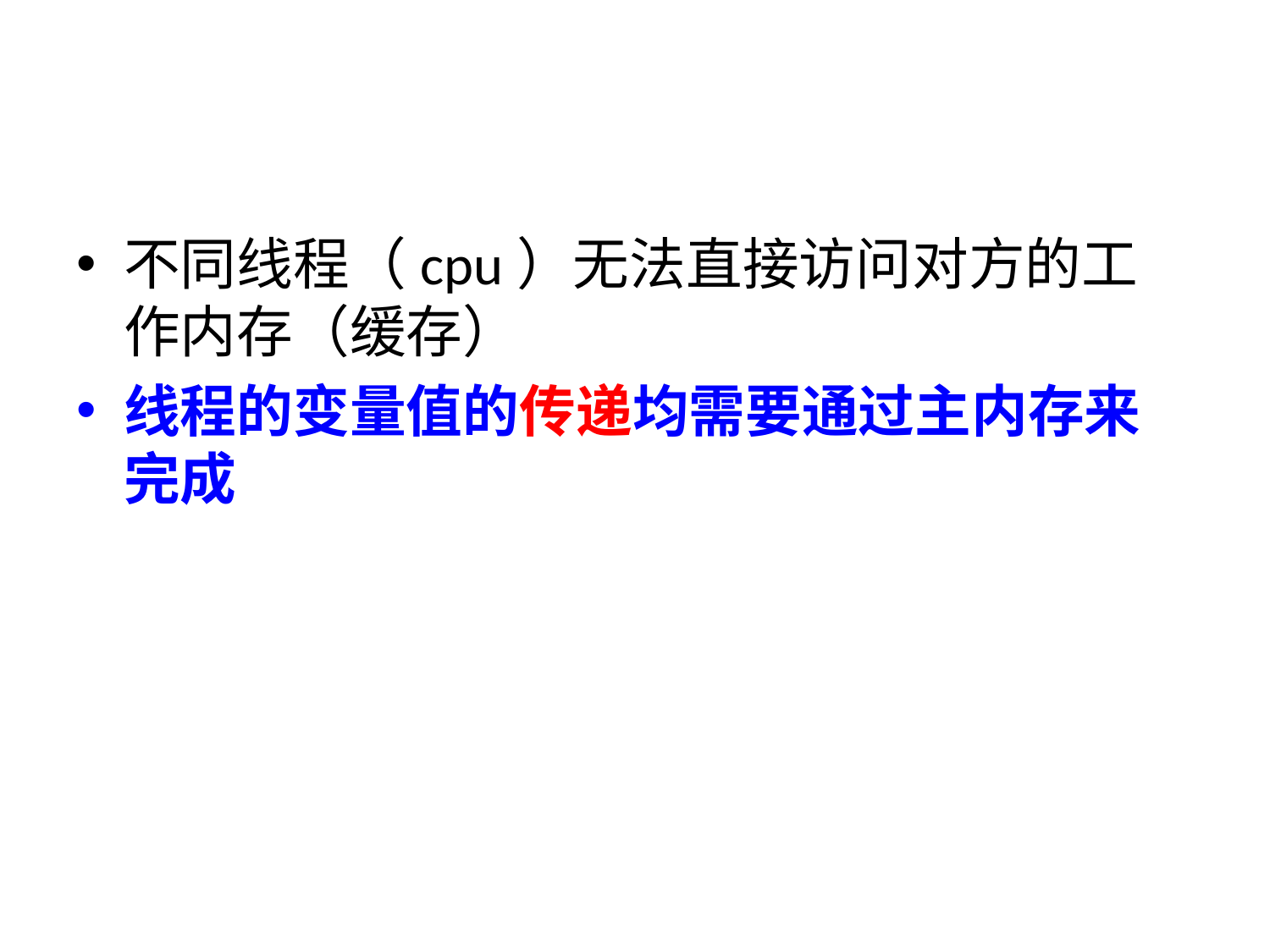

#
不同线程（cpu）无法直接访问对方的工作内存（缓存）
线程的变量值的传递均需要通过主内存来完成